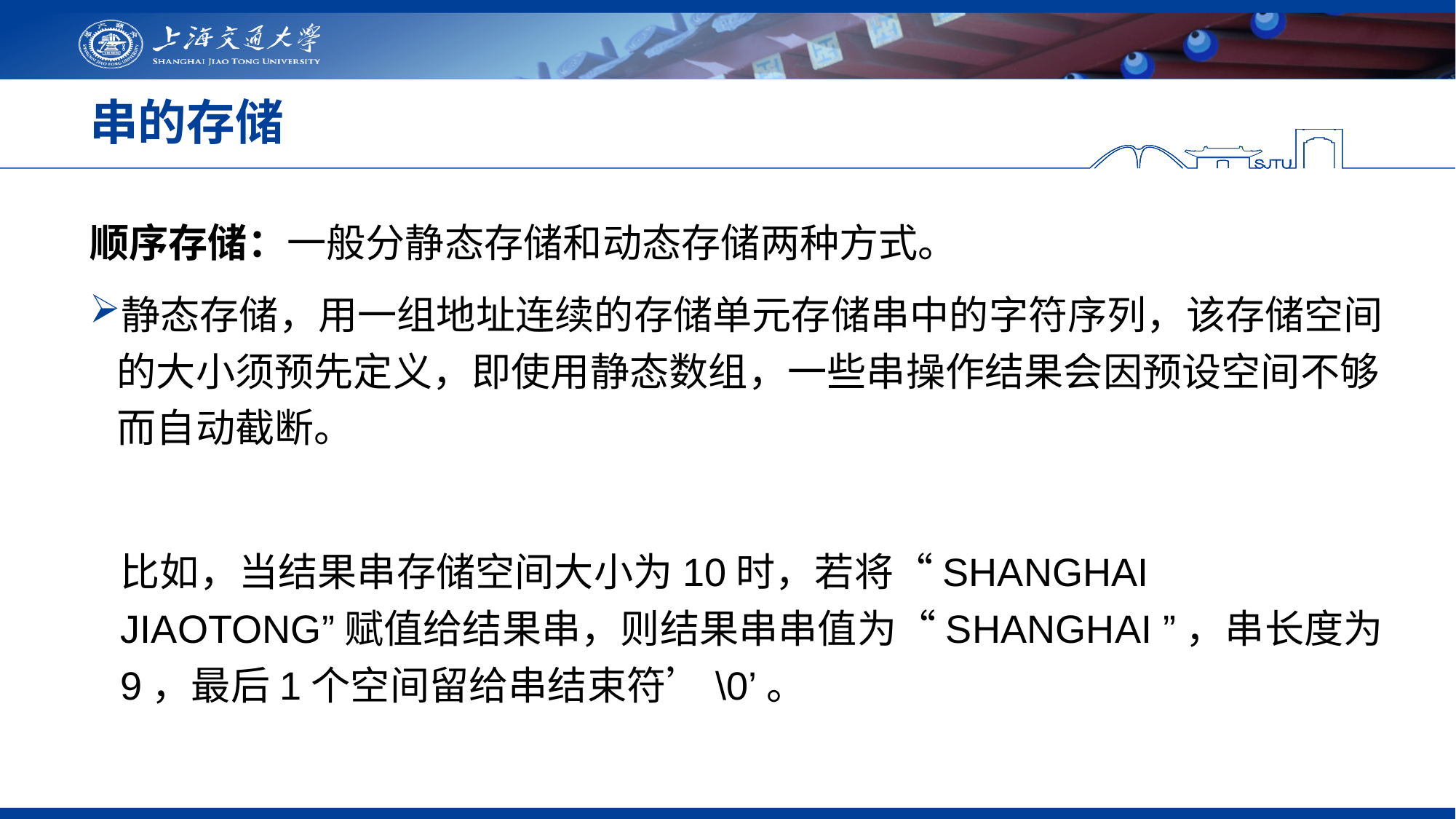

# 串的存储
顺序存储：一般分静态存储和动态存储两种方式。
静态存储，用一组地址连续的存储单元存储串中的字符序列，该存储空间的大小须预先定义，即使用静态数组，一些串操作结果会因预设空间不够而自动截断。

比如，当结果串存储空间大小为10时，若将“SHANGHAI JIAOTONG”赋值给结果串，则结果串串值为“SHANGHAI ”，串长度为9，最后1个空间留给串结束符’\0’。